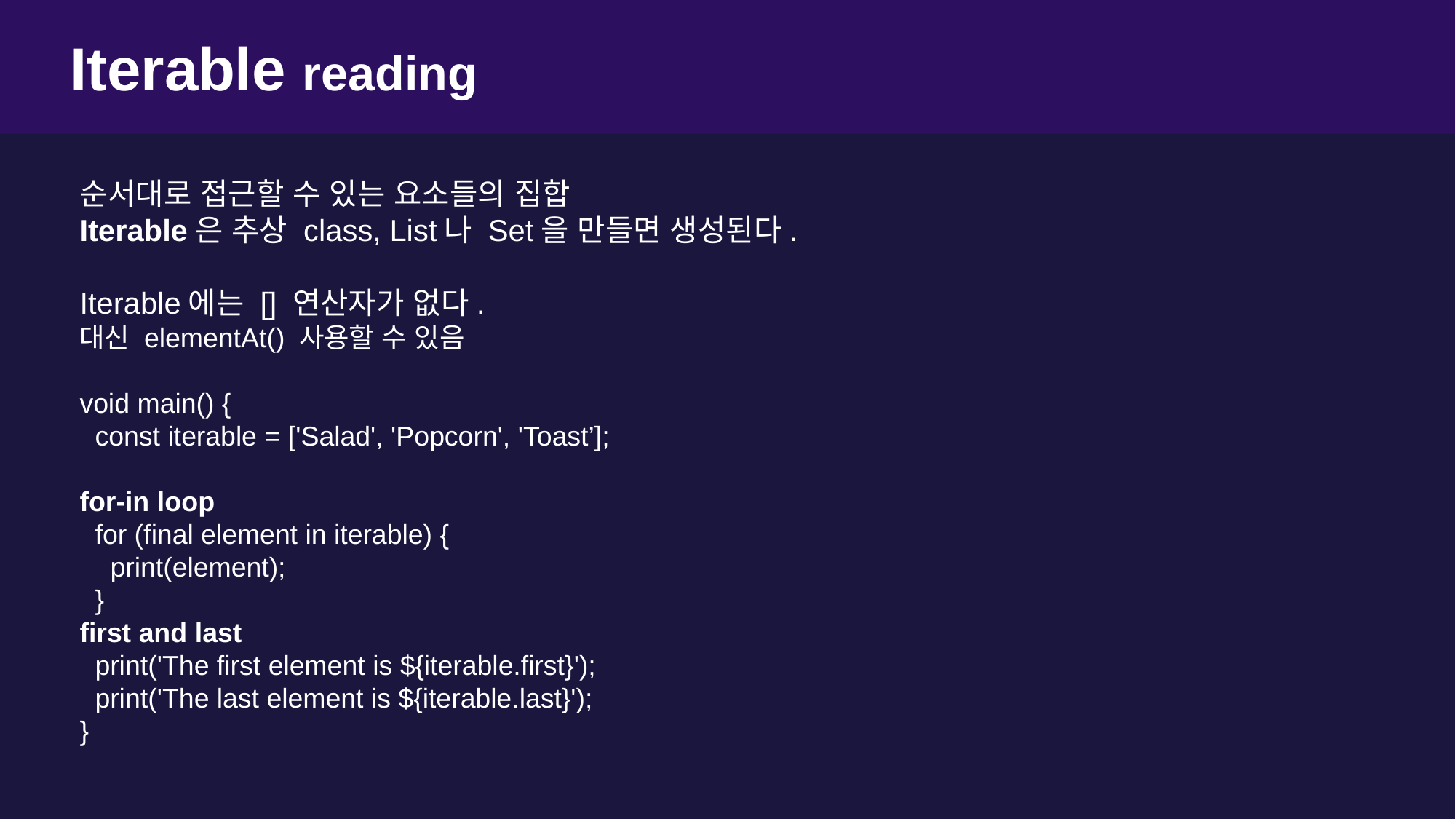

Iterable reading
순서대로 접근할 수 있는 요소들의 집합
Iterable은 추상 class, List나 Set을 만들면 생성된다.

Iterable에는 [] 연산자가 없다.
대신 elementAt() 사용할 수 있음

void main() {
  const iterable = ['Salad', 'Popcorn', 'Toast’];

for-in loop
  for (final element in iterable) {
    print(element);
  }
first and last
  print('The first element is ${iterable.first}');
  print('The last element is ${iterable.last}');
}